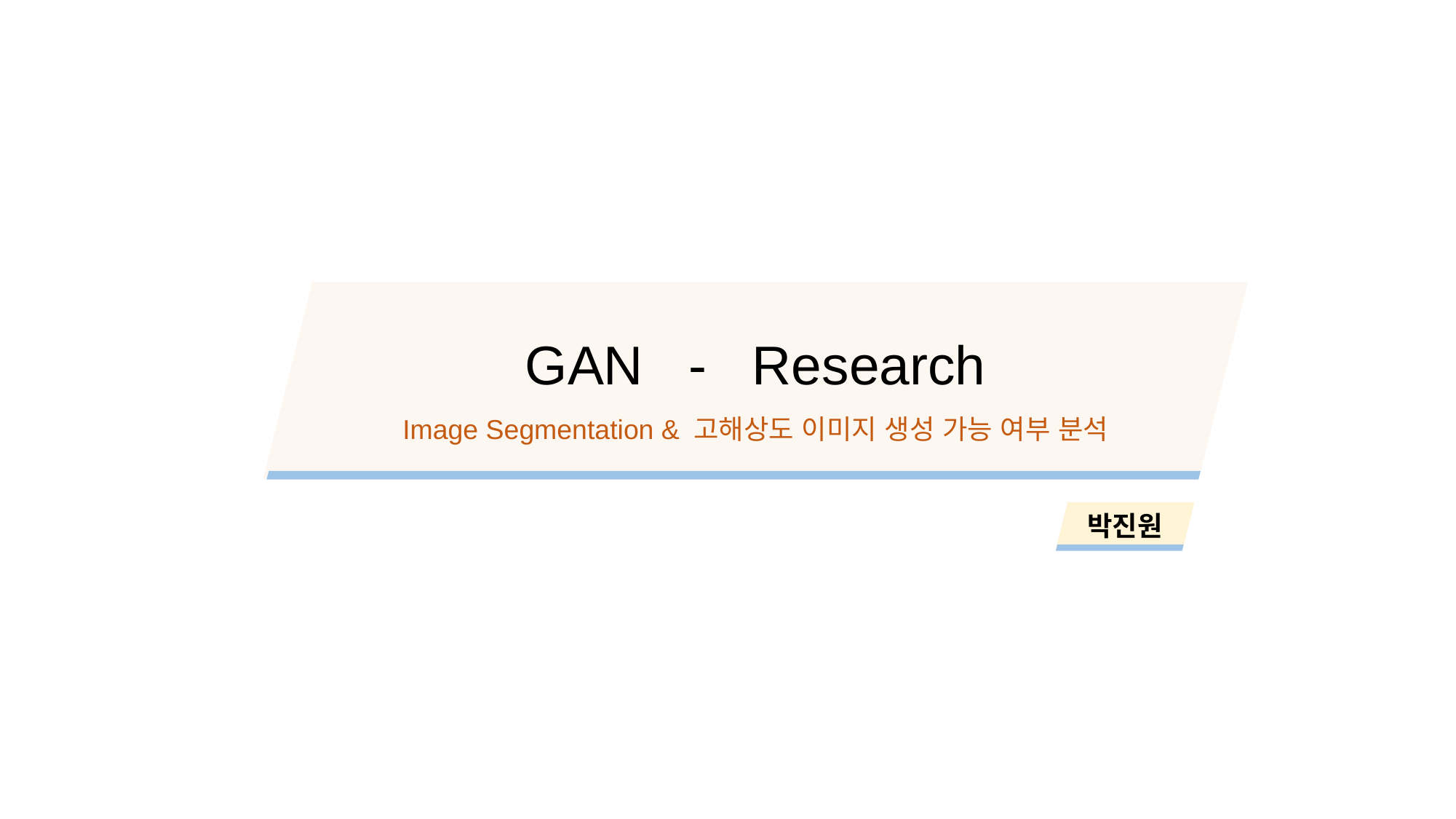

GAN   -   Research
Image Segmentation & 고해상도 이미지 생성 가능 여부 분석

박진원